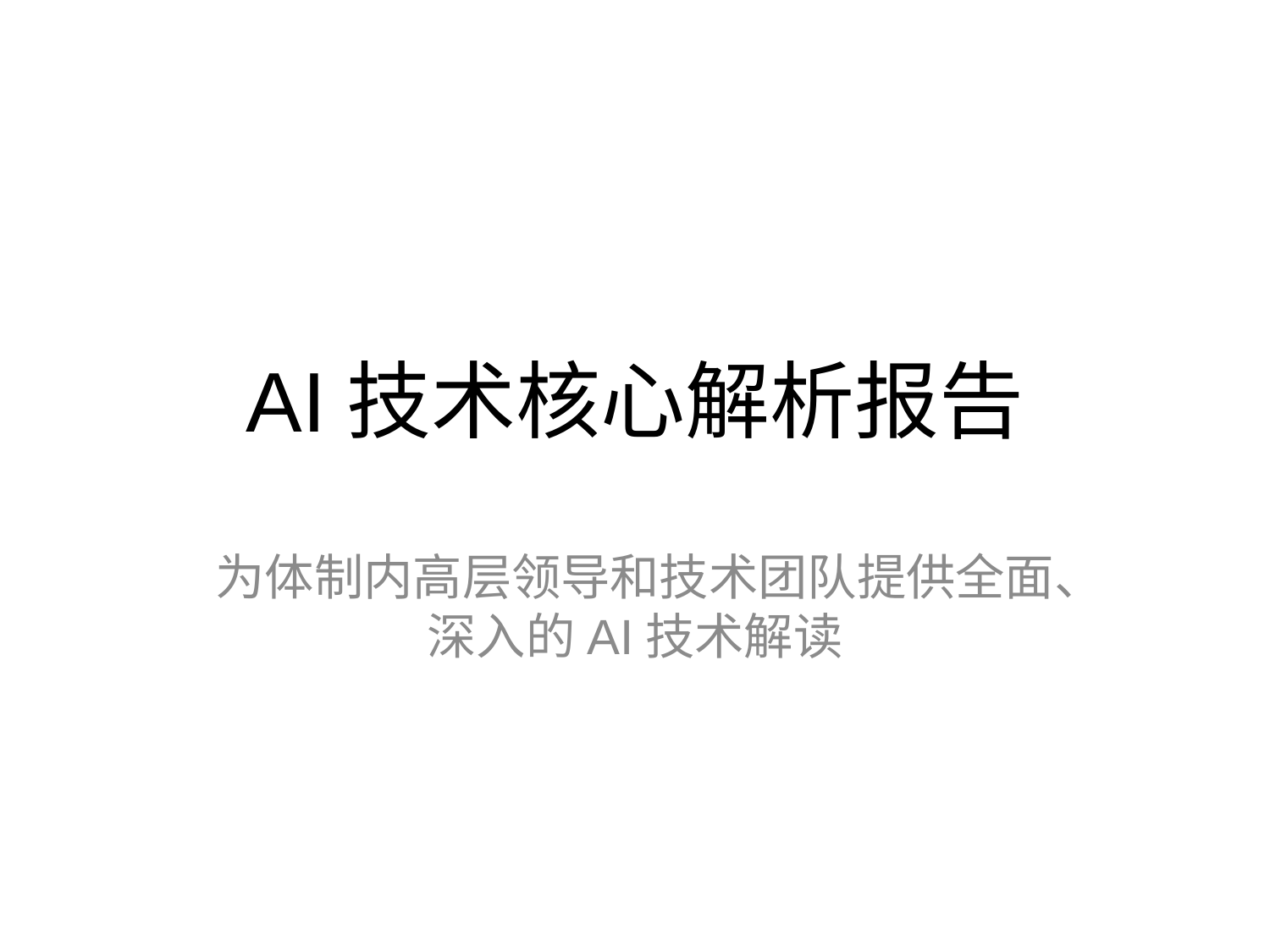

# AI技术核心解析报告
为体制内高层领导和技术团队提供全面、深入的AI技术解读